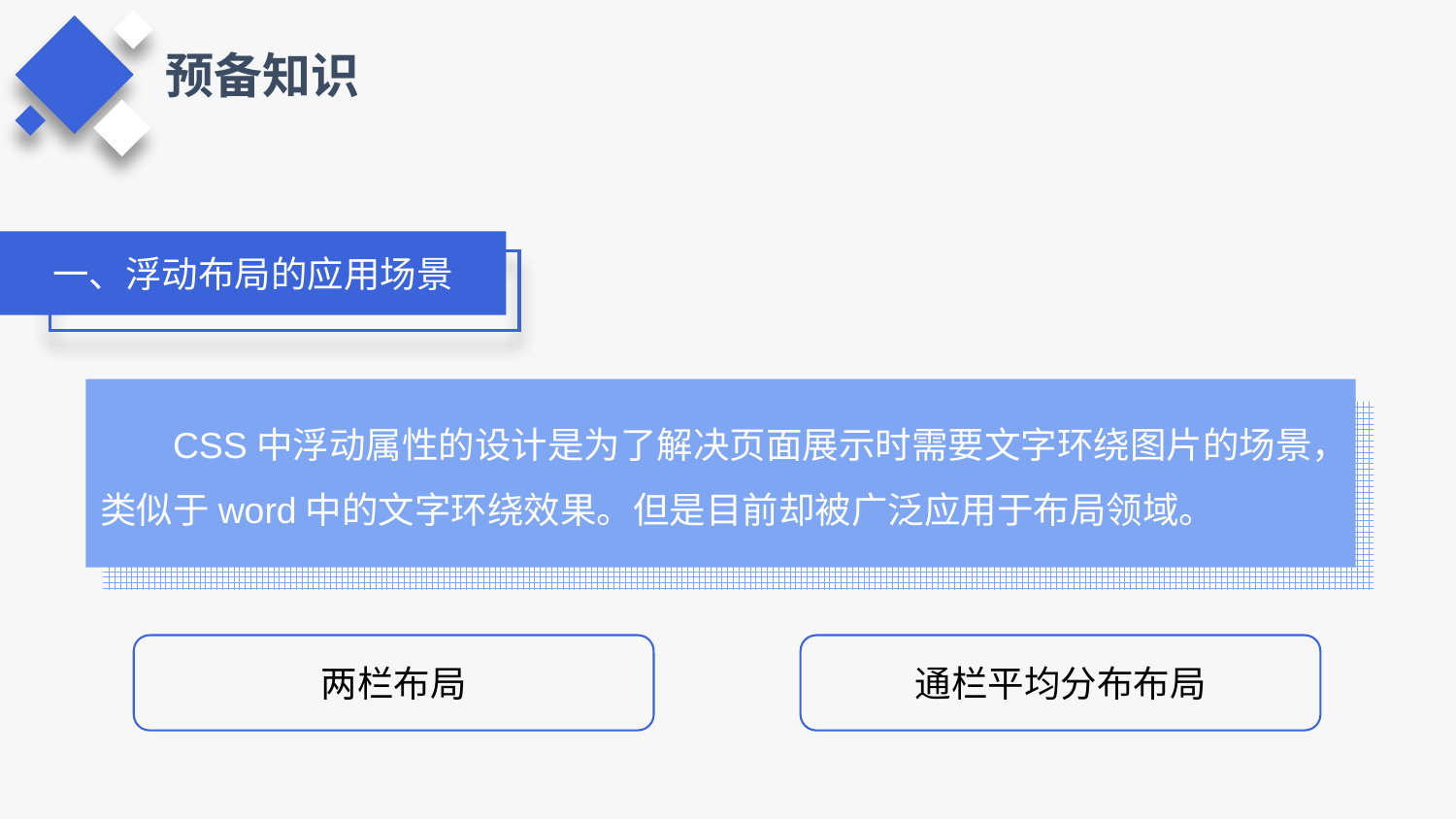

预备知识

一、浮动布局的应用场景

CSS中浮动属性的设计是为了解决页面展示时需要文字环绕图片的场景，类似于word中的文字环绕效果。但是目前却被广泛应用于布局领域。

两栏布局
通栏平均分布布局